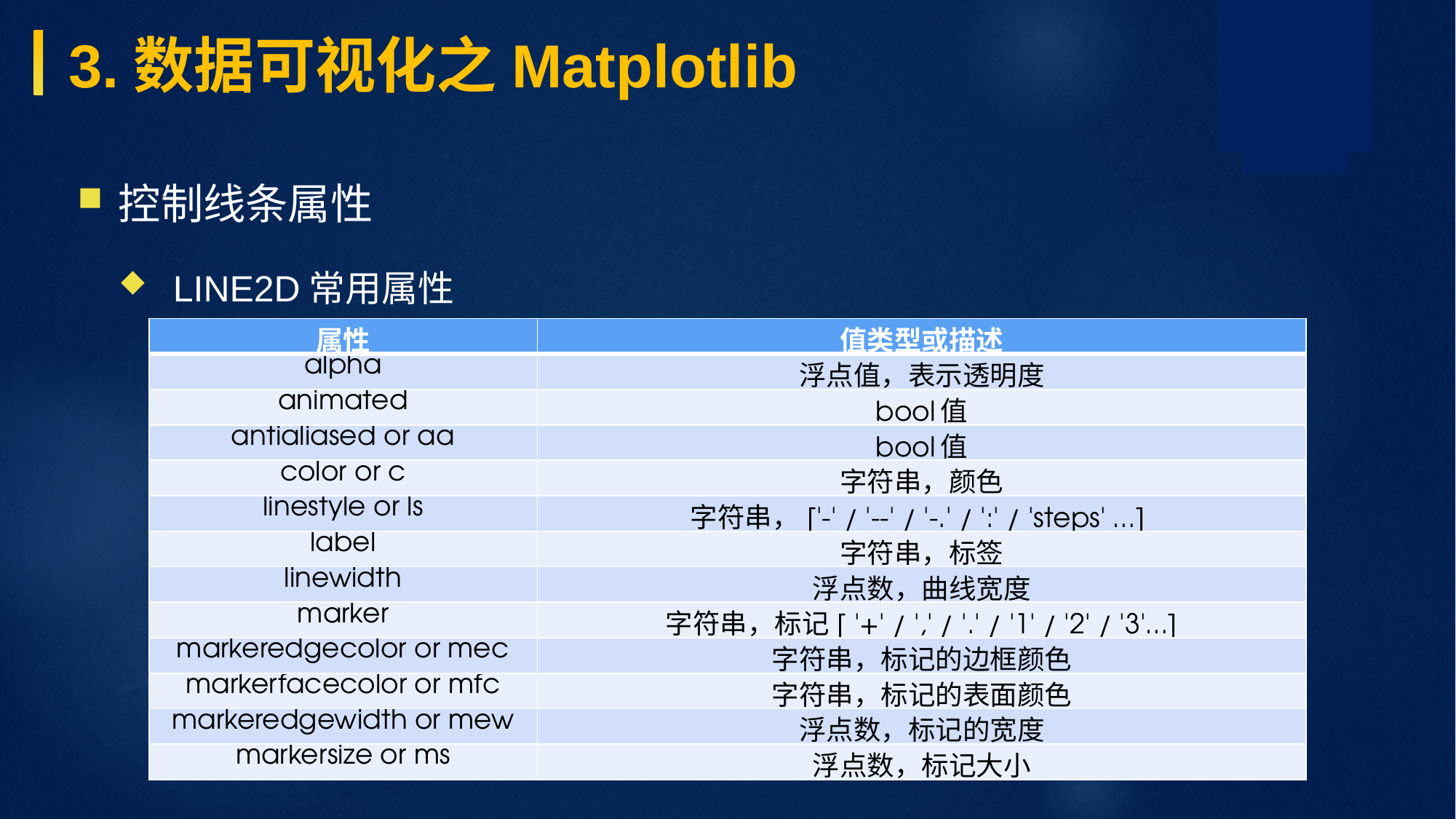

3.数据可视化之Matplotlib
控制线条属性
Line2D常用属性

| 属性 | 值类型或描述 |
| --- | --- |
| alpha | 浮点值，表示透明度 |
| animated | bool值 |
| antialiased or aa | bool值 |
| color or c | 字符串，颜色 |
| linestyle or ls | 字符串，['-' / '--' / '-.' / ':' / 'steps' …] |
| label | 字符串，标签 |
| linewidth | 浮点数，曲线宽度 |
| marker | 字符串，标记[ '+' / ',' / '.' / '1' / '2' / '3'…] |
| markeredgecolor or mec | 字符串，标记的边框颜色 |
| markerfacecolor or mfc | 字符串，标记的表面颜色 |
| markeredgewidth or mew | 浮点数，标记的宽度 |
| markersize or ms | 浮点数，标记大小 |